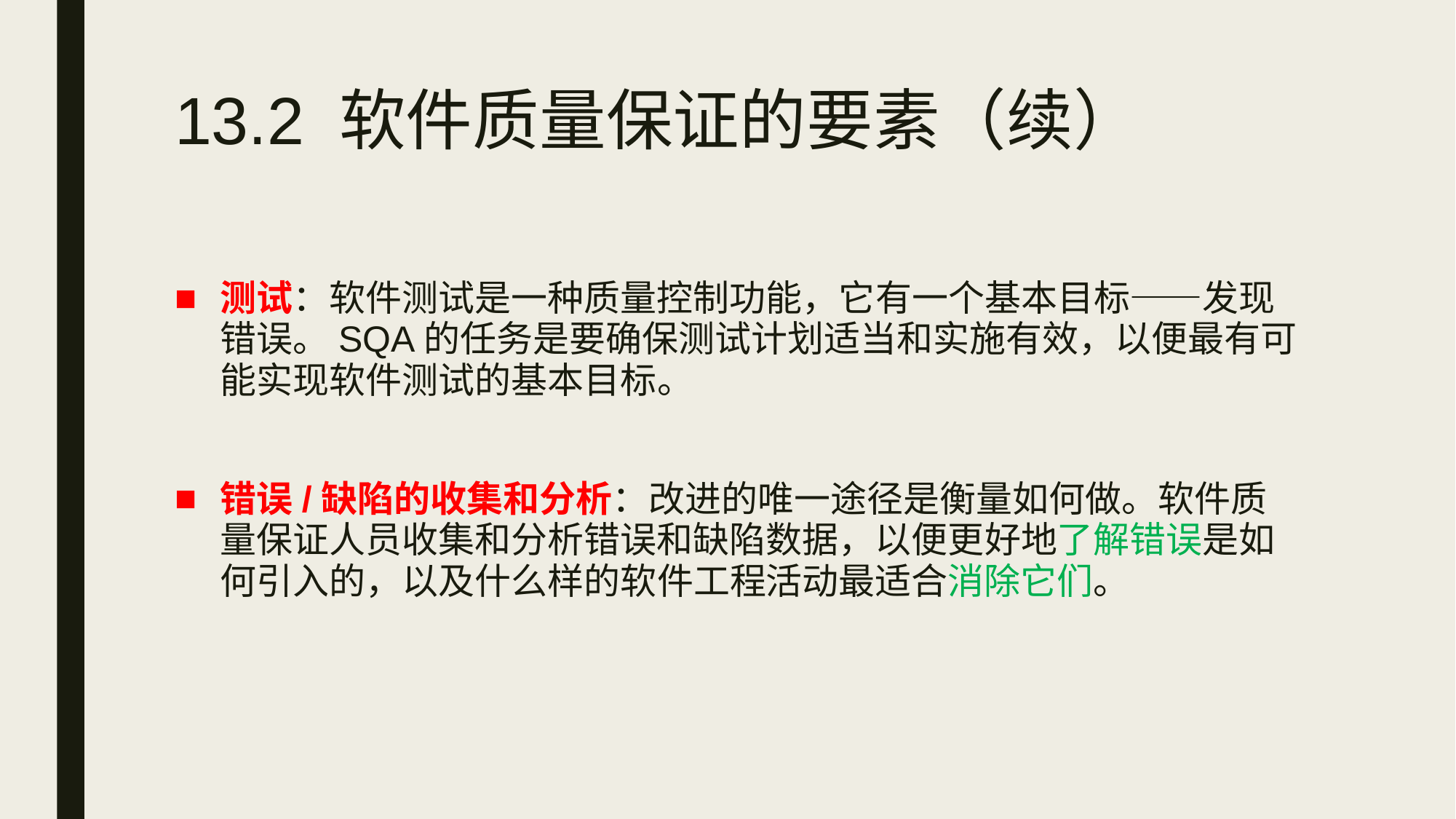

# 13.2 软件质量保证的要素（续）
测试：软件测试是一种质量控制功能，它有一个基本目标——发现错误。SQA的任务是要确保测试计划适当和实施有效，以便最有可能实现软件测试的基本目标。

错误/缺陷的收集和分析：改进的唯一途径是衡量如何做。软件质量保证人员收集和分析错误和缺陷数据，以便更好地了解错误是如何引入的，以及什么样的软件工程活动最适合消除它们。